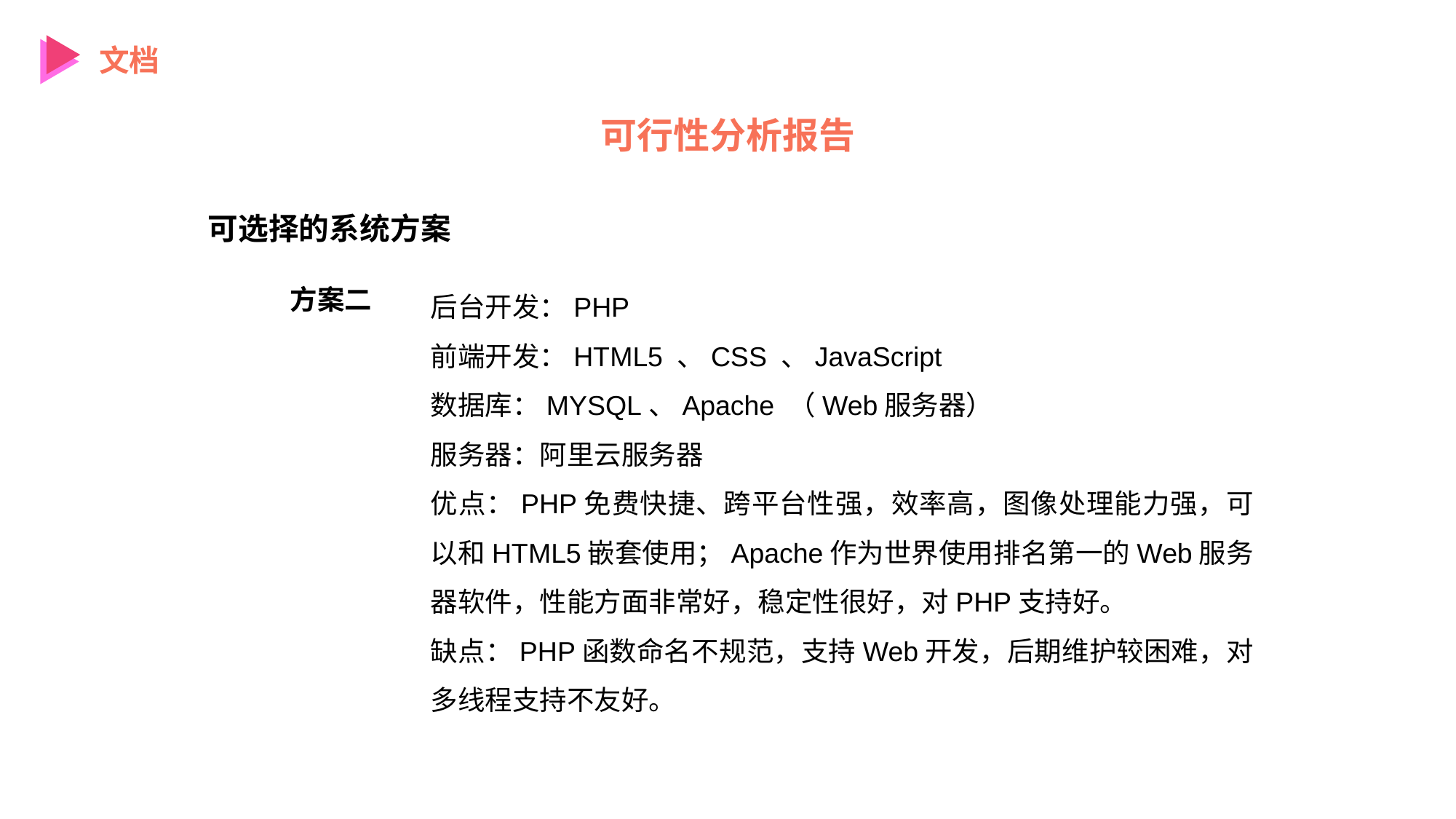

文档
可行性分析报告
可选择的系统方案
后台开发：PHP
前端开发：HTML5 、CSS 、JavaScript
数据库：MYSQL、Apache （Web服务器）
服务器：阿里云服务器
优点：PHP免费快捷、跨平台性强，效率高，图像处理能力强，可以和HTML5嵌套使用；Apache作为世界使用排名第一的Web服务器软件，性能方面非常好，稳定性很好，对PHP支持好。
缺点：PHP函数命名不规范，支持Web开发，后期维护较困难，对多线程支持不友好。
方案二